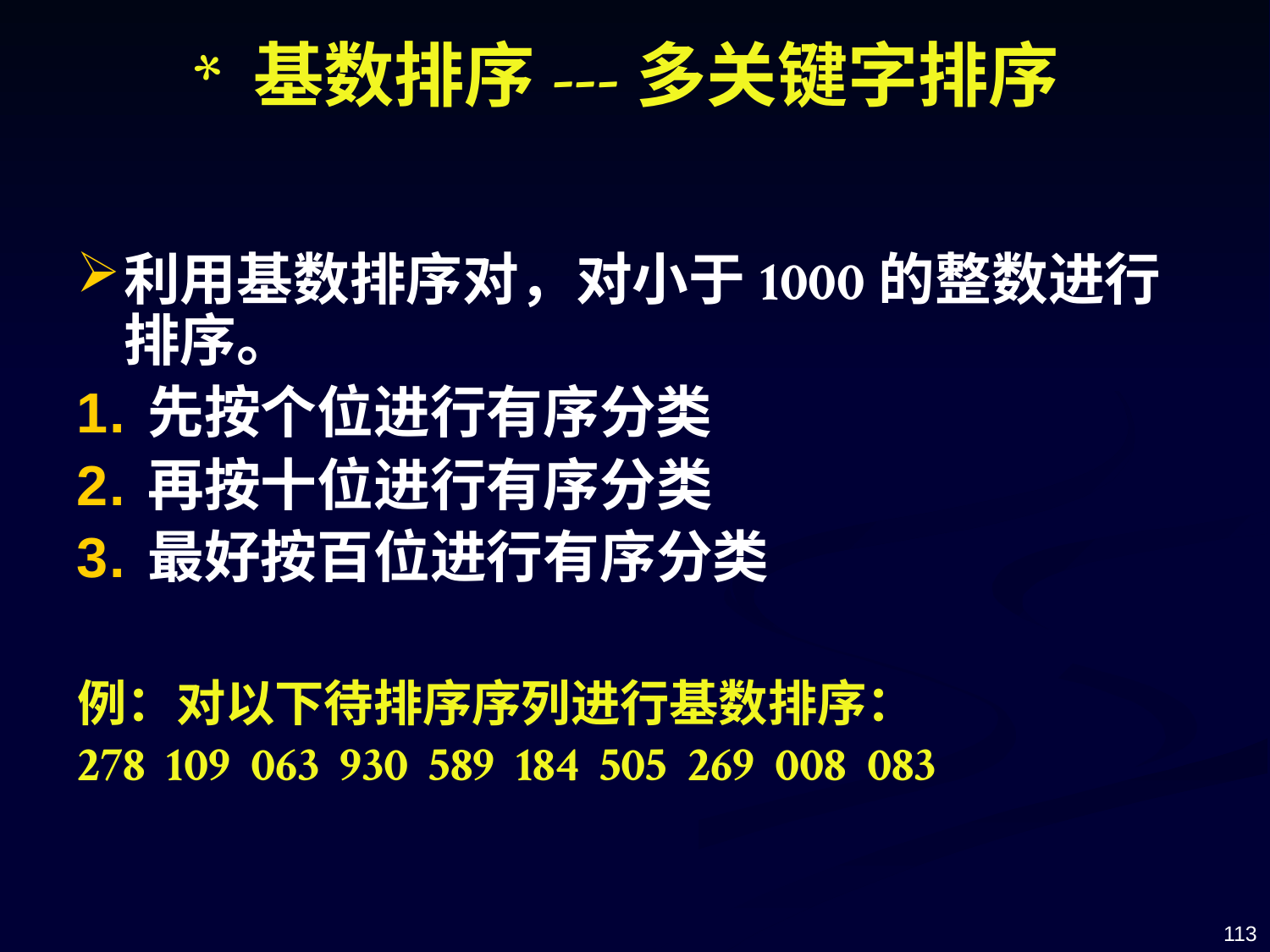

# * 基数排序---多关键字排序

利用基数排序对，对小于1000的整数进行排序。
先按个位进行有序分类
再按十位进行有序分类
最好按百位进行有序分类
例：对以下待排序序列进行基数排序：
278  109  063  930  589  184  505  269  008  083
113